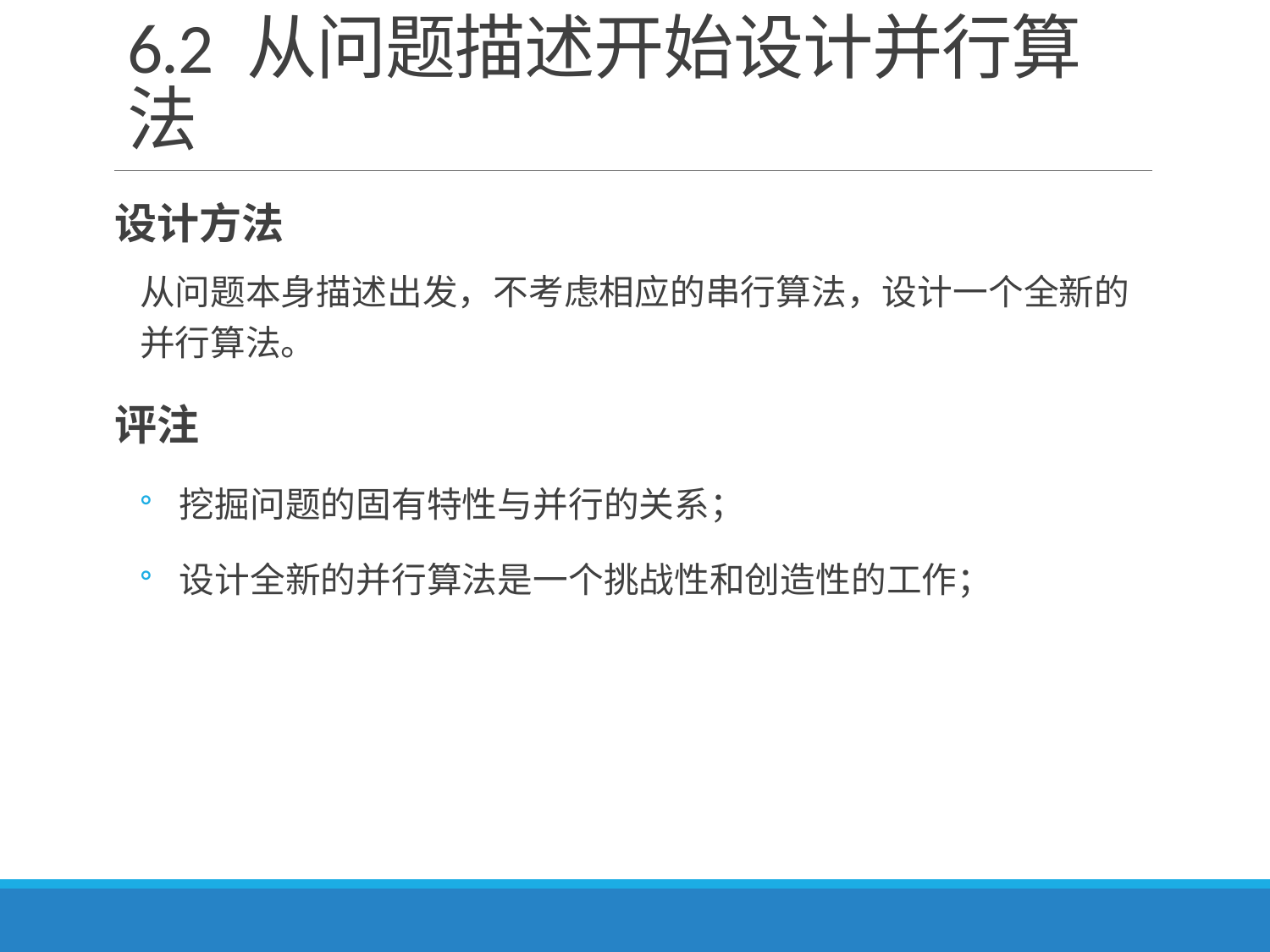

# 6.2 从问题描述开始设计并行算法
设计方法
从问题本身描述出发，不考虑相应的串行算法，设计一个全新的并行算法。
评注
挖掘问题的固有特性与并行的关系；
设计全新的并行算法是一个挑战性和创造性的工作；

14